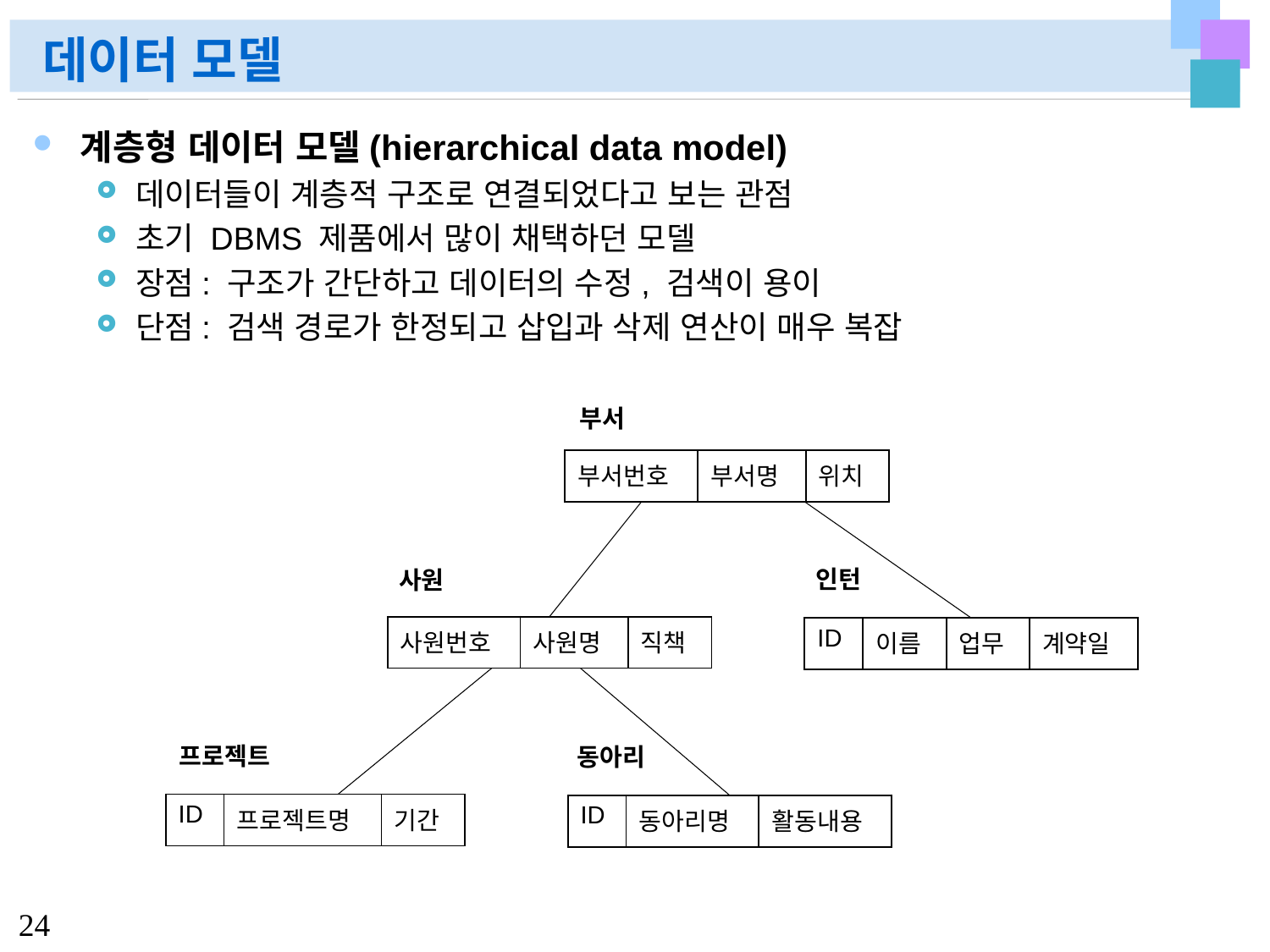

# 데이터 모델
계층형 데이터 모델(hierarchical data model)
데이터들이 계층적 구조로 연결되었다고 보는 관점
초기 DBMS 제품에서 많이 채택하던 모델
장점: 구조가 간단하고 데이터의 수정, 검색이 용이
단점: 검색 경로가 한정되고 삽입과 삭제 연산이 매우 복잡

부서
| 부서번호 | 부서명 | 위치 |
| --- | --- | --- |
인턴
사원
| 사원번호 | 사원명 | 직책 |
| --- | --- | --- |
| ID | 이름 | 업무 | 계약일 |
| --- | --- | --- | --- |
프로젝트
동아리
| ID | 프로젝트명 | 기간 |
| --- | --- | --- |
| ID | 동아리명 | 활동내용 |
| --- | --- | --- |